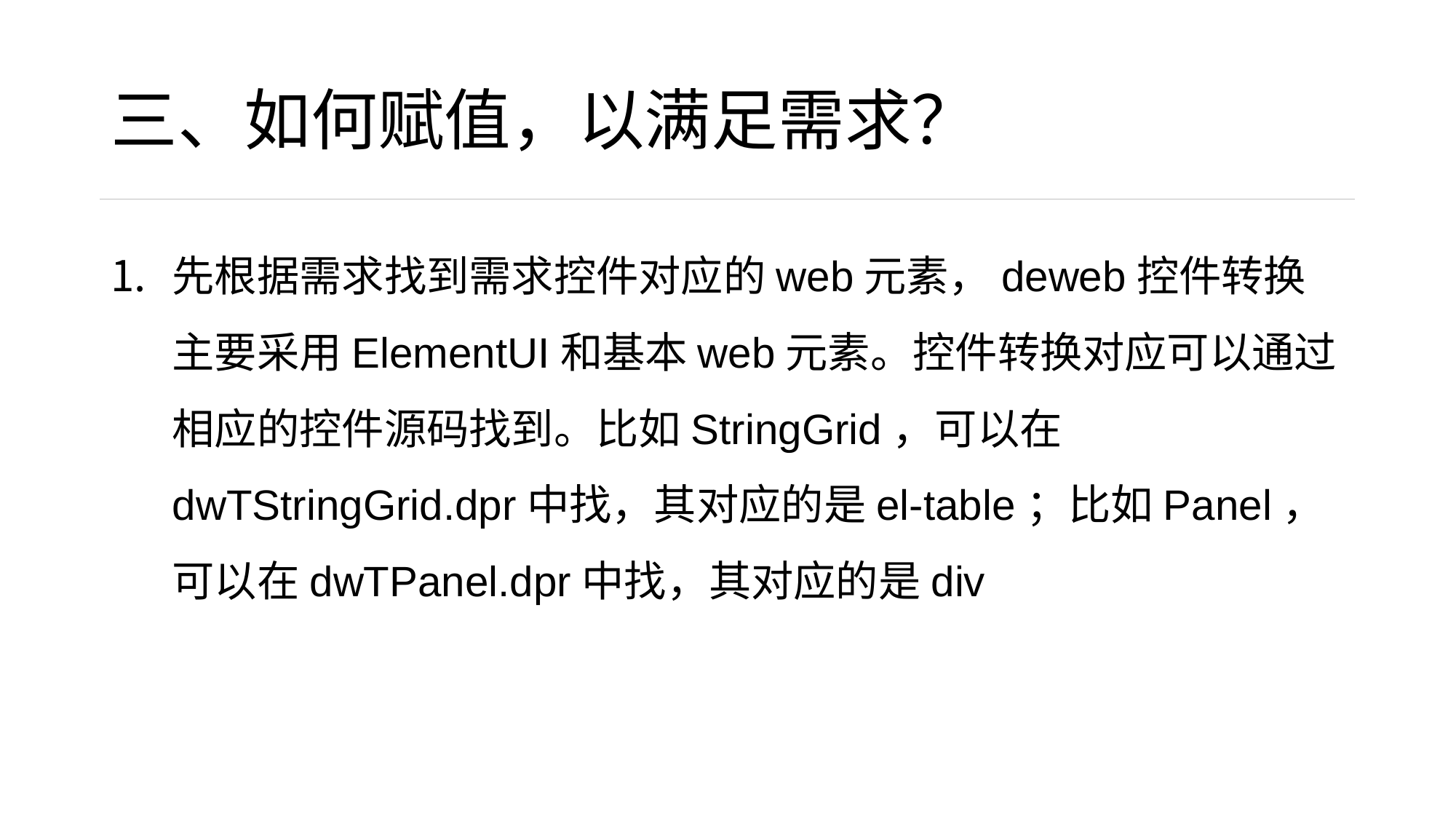

# 三、如何赋值，以满足需求？
先根据需求找到需求控件对应的web元素，deweb控件转换主要采用ElementUI和基本web元素。控件转换对应可以通过相应的控件源码找到。比如StringGrid，可以在dwTStringGrid.dpr中找，其对应的是el-table；比如Panel，可以在dwTPanel.dpr中找，其对应的是div